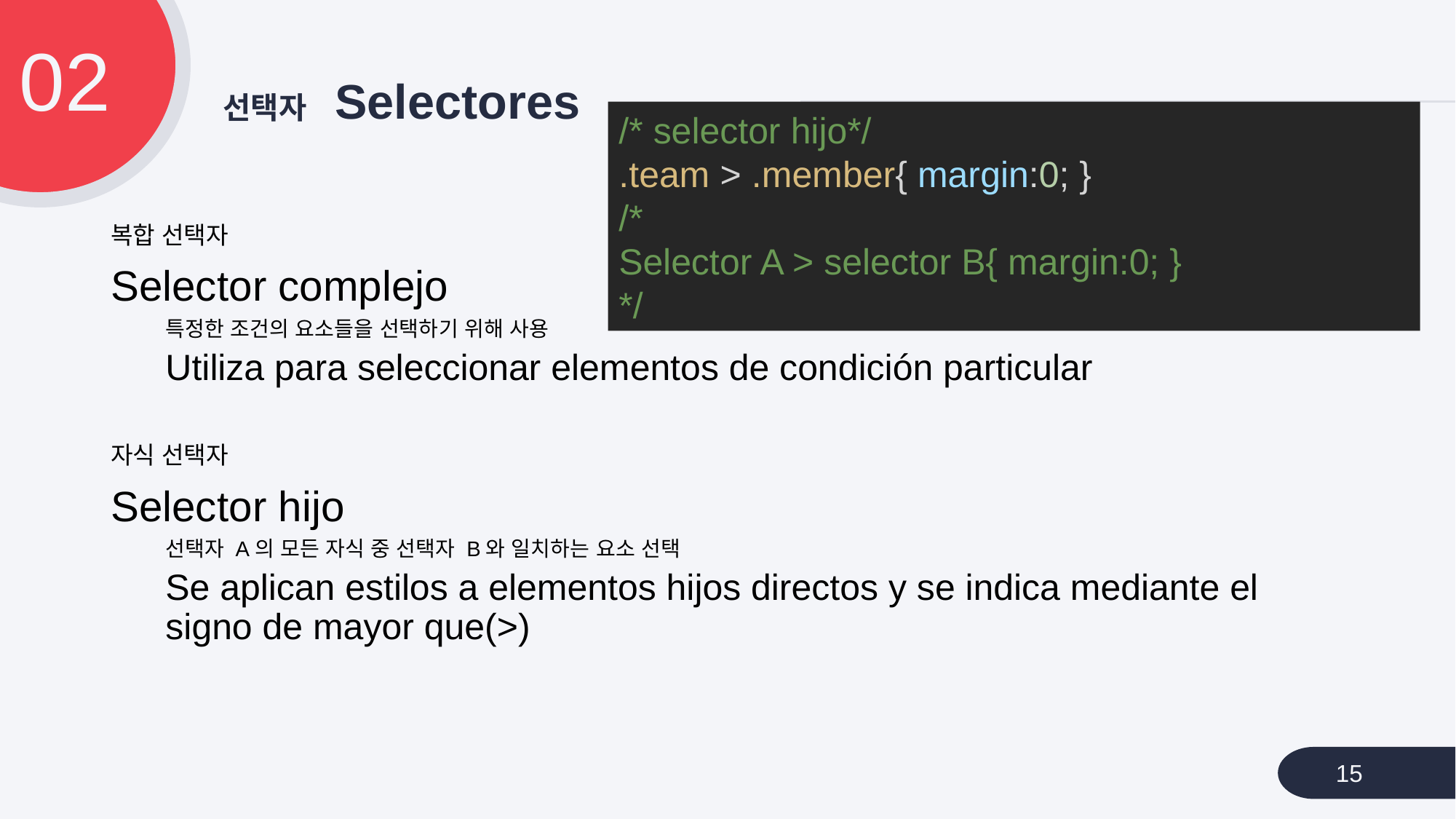

02
# 선택자 Selectores
/* selector hijo*/
.team > .member{ margin:0; }
/*
Selector A > selector B{ margin:0; }
*/
복합 선택자
Selector complejo
특정한 조건의 요소들을 선택하기 위해 사용
Utiliza para seleccionar elementos de condición particular

자식 선택자
Selector hijo
선택자 A의 모든 자식 중 선택자 B와 일치하는 요소 선택
Se aplican estilos a elementos hijos directos y se indica mediante el signo de mayor que(>)

15